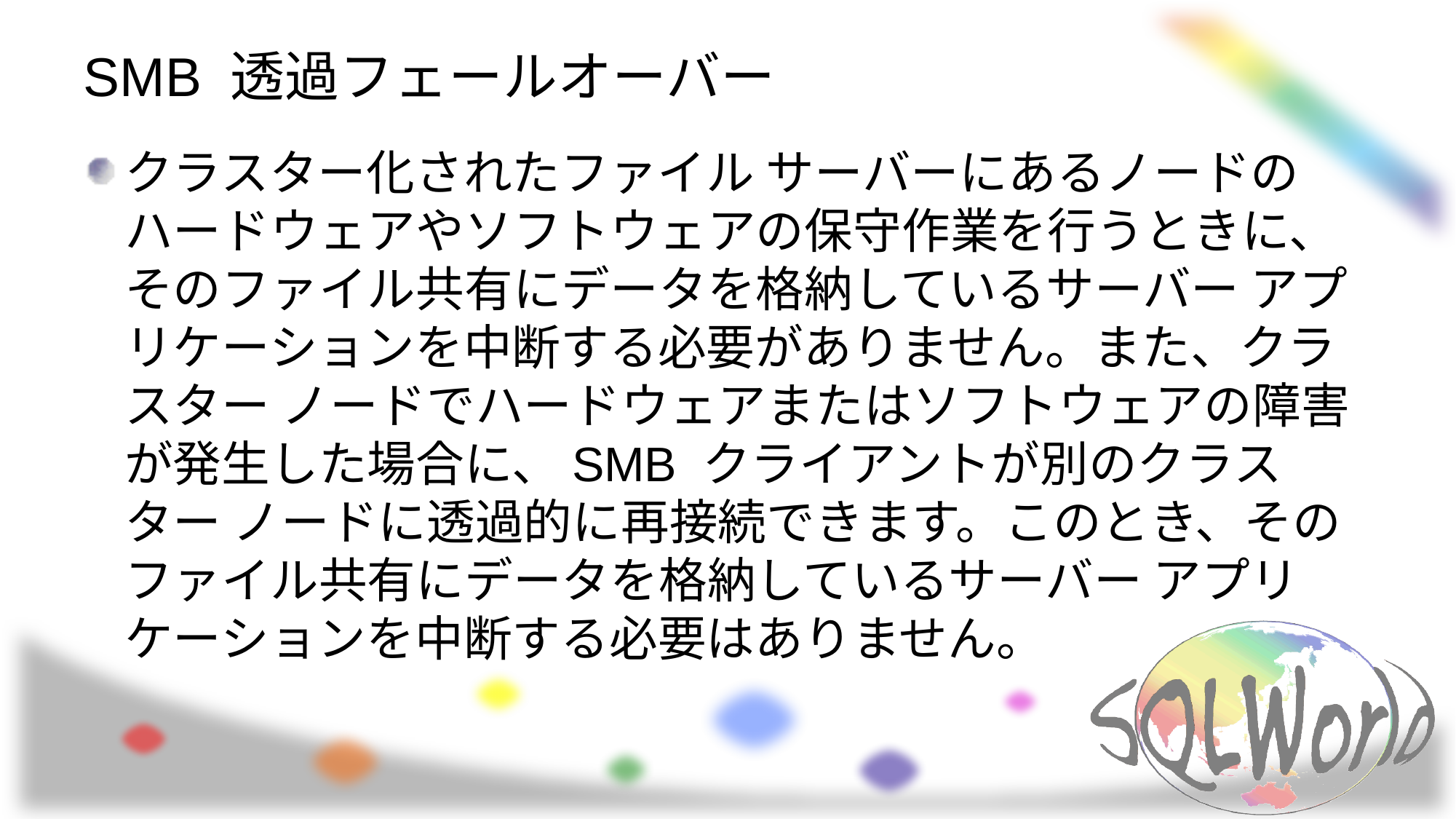

# SMB 透過フェールオーバー
クラスター化されたファイル サーバーにあるノードのハードウェアやソフトウェアの保守作業を行うときに、そのファイル共有にデータを格納しているサーバー アプリケーションを中断する必要がありません。また、クラスター ノードでハードウェアまたはソフトウェアの障害が発生した場合に、SMB クライアントが別のクラスター ノードに透過的に再接続できます。このとき、そのファイル共有にデータを格納しているサーバー アプリケーションを中断する必要はありません。